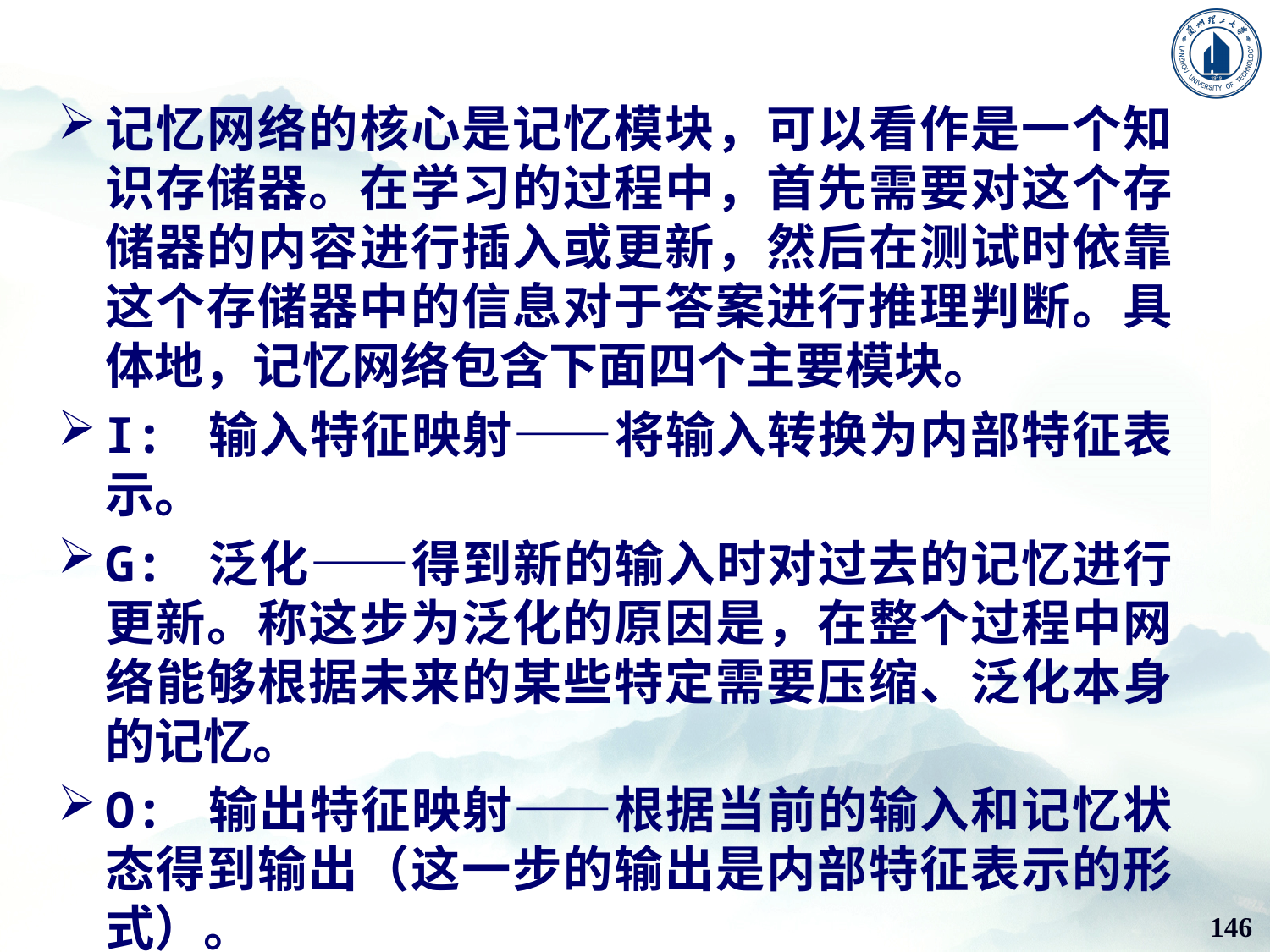

记忆网络的核心是记忆模块，可以看作是一个知识存储器。在学习的过程中，首先需要对这个存储器的内容进行插入或更新，然后在测试时依靠这个存储器中的信息对于答案进行推理判断。具体地，记忆网络包含下面四个主要模块。
I: 输入特征映射——将输入转换为内部特征表示。
G: 泛化——得到新的输入时对过去的记忆进行更新。称这步为泛化的原因是，在整个过程中网络能够根据未来的某些特定需要压缩、泛化本身的记忆。
O: 输出特征映射——根据当前的输入和记忆状态得到输出（这一步的输出是内部特征表示的形式）。

146